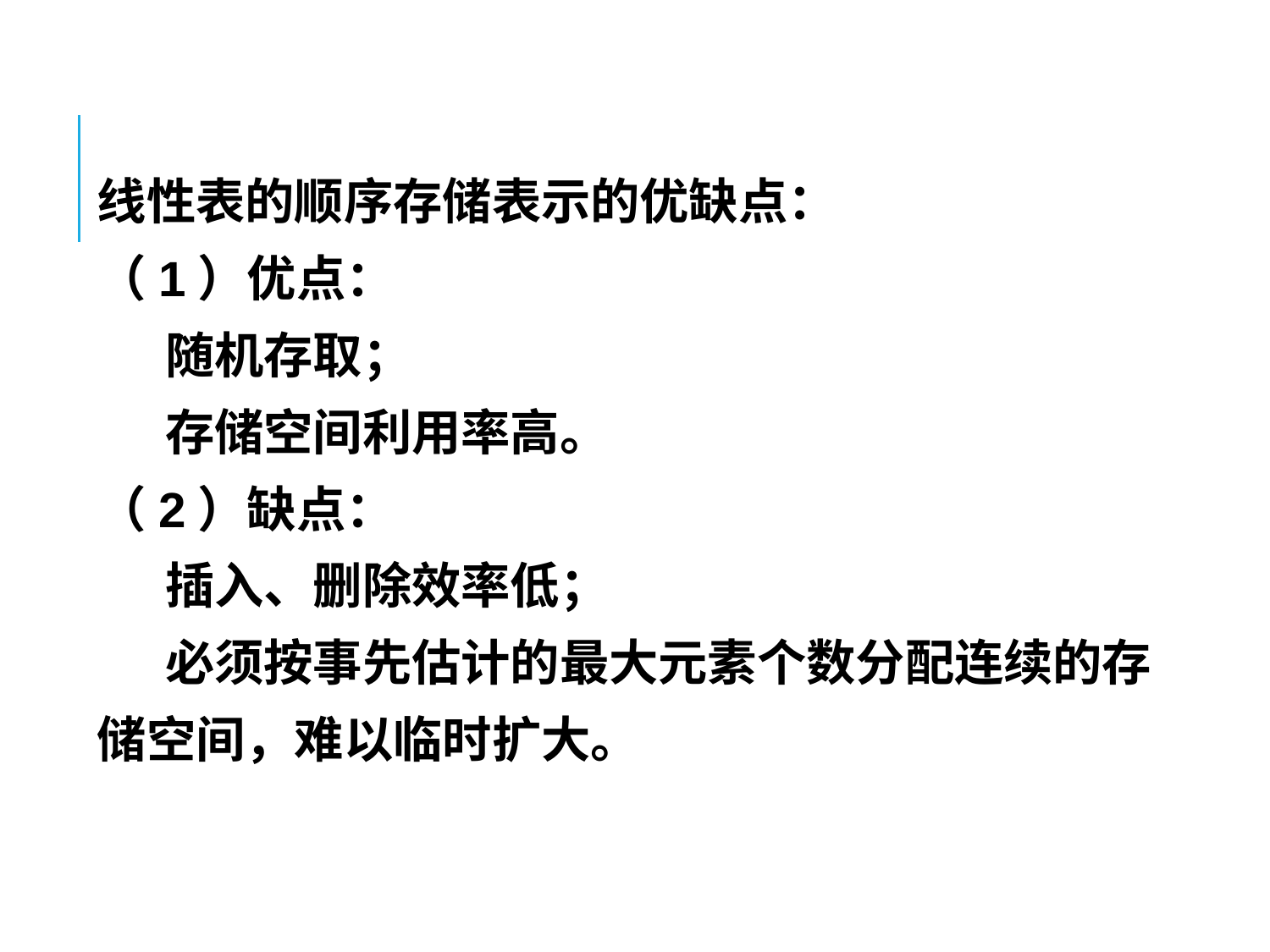

线性表的顺序存储表示的优缺点：
（1）优点：
     随机存取；
     存储空间利用率高。
（2）缺点：
     插入、删除效率低；
     必须按事先估计的最大元素个数分配连续的存储空间，难以临时扩大。